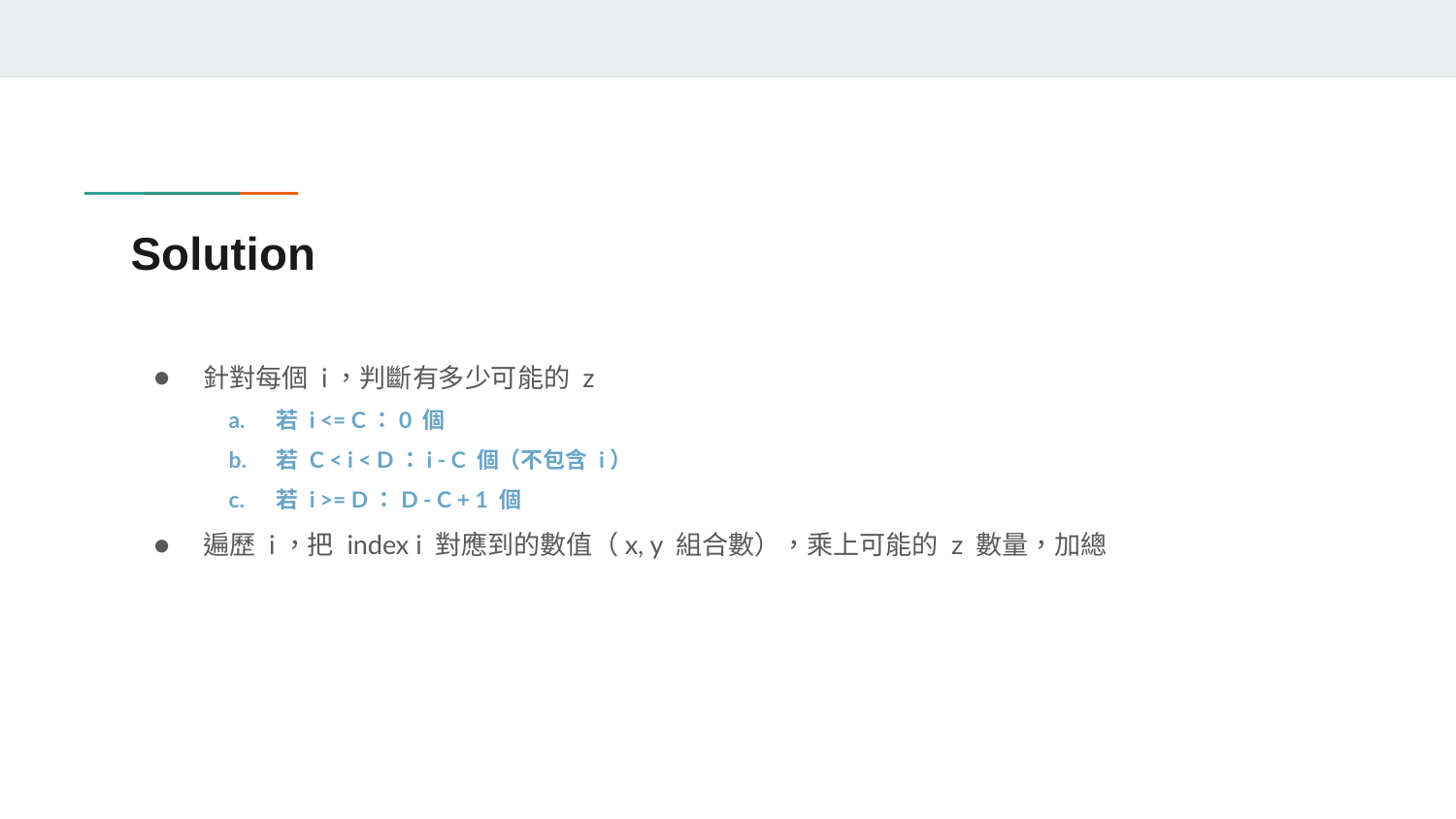

# Solution
針對每個 i，判斷有多少可能的 z
若 i <= C：0 個
若 C < i < D：i - C 個（不包含 i）
若 i >= D：D - C + 1 個
遍歷 i，把 index i 對應到的數值（x, y 組合數），乘上可能的 z 數量，加總